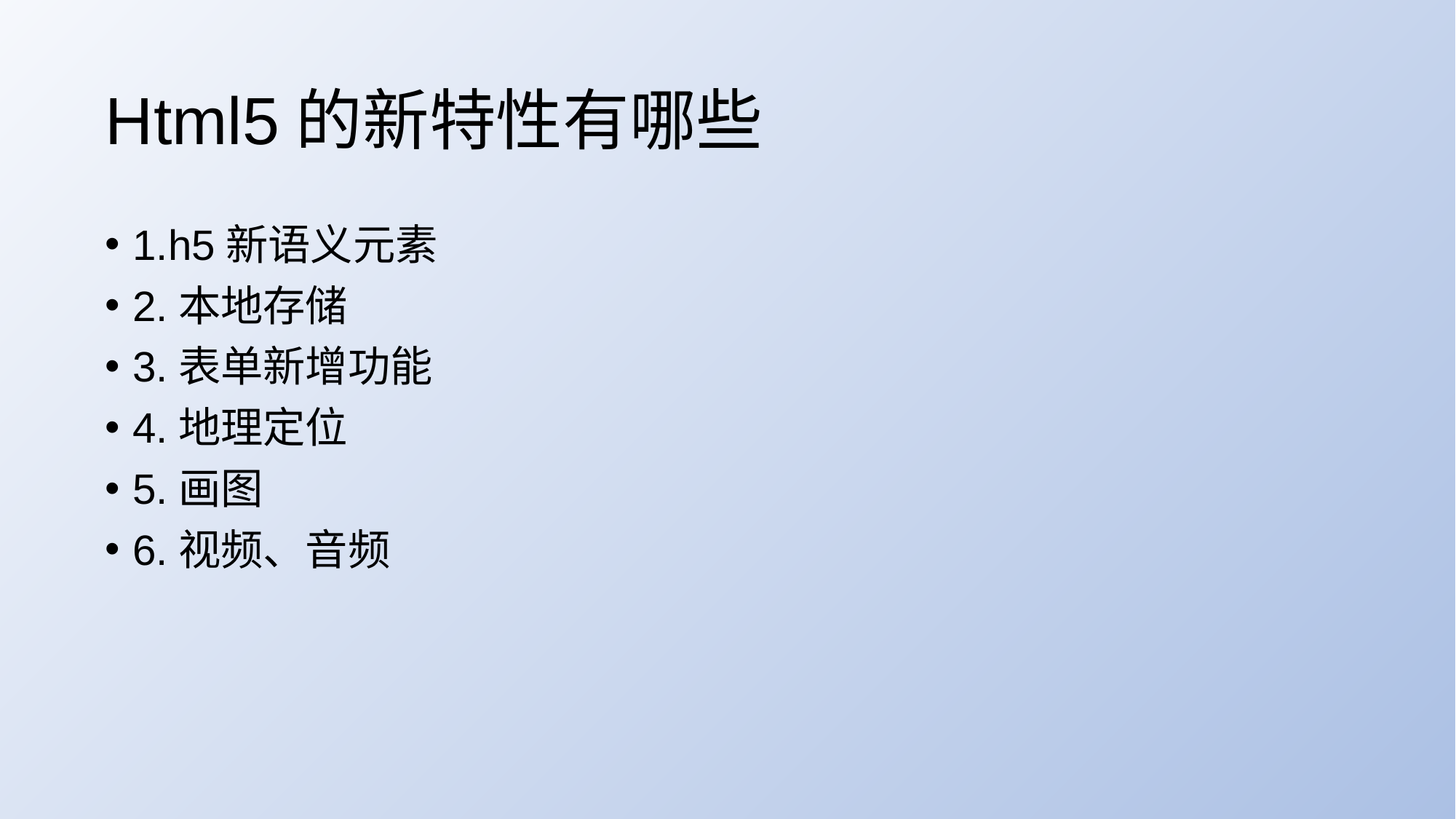

# Html5的新特性有哪些
1.h5新语义元素
2.本地存储
3.表单新增功能
4.地理定位
5.画图
6.视频、音频